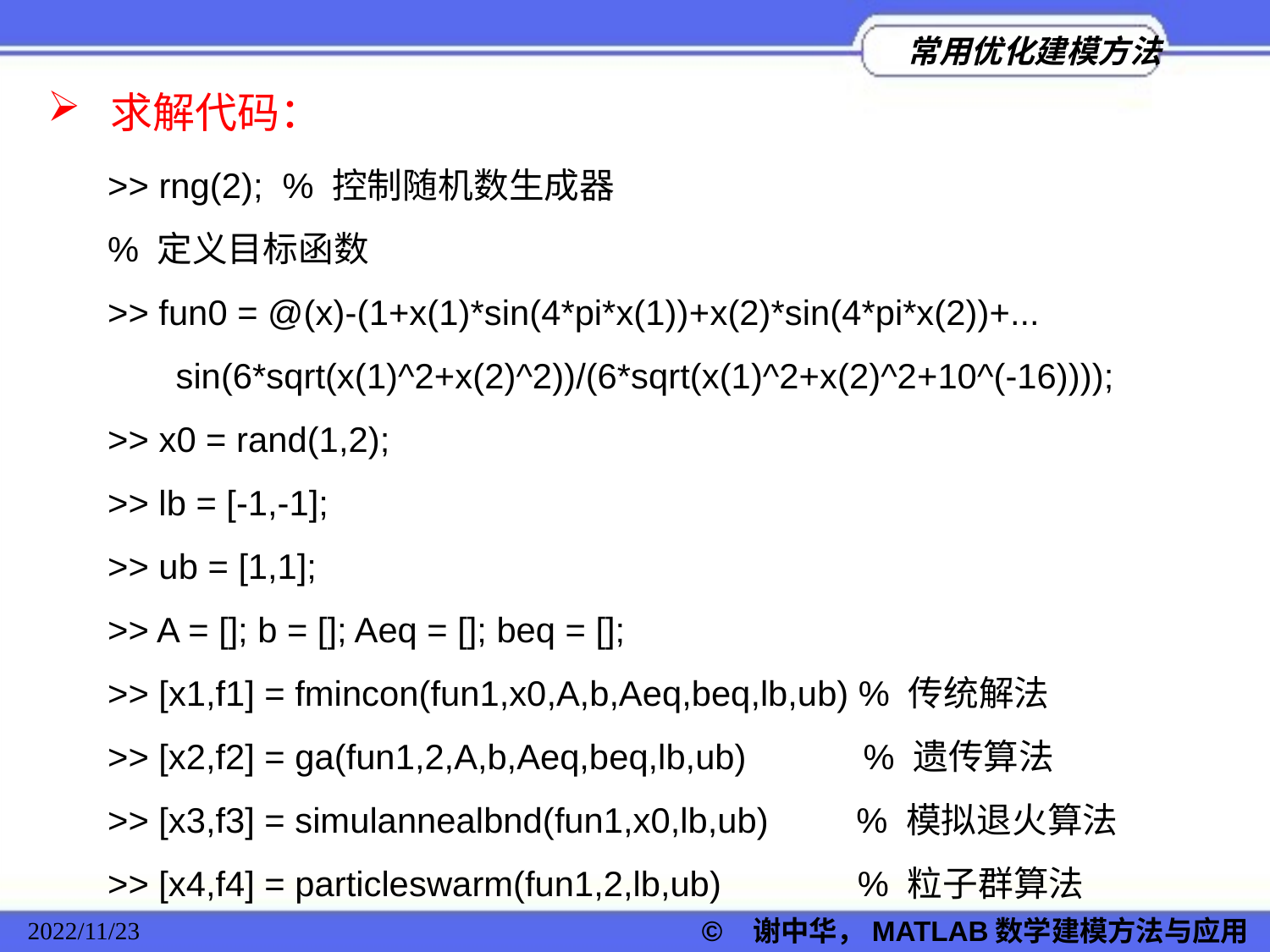

求解代码：
>> rng(2);  % 控制随机数生成器
% 定义目标函数
>> fun0 = @(x)-(1+x(1)*sin(4*pi*x(1))+x(2)*sin(4*pi*x(2))+...
       sin(6*sqrt(x(1)^2+x(2)^2))/(6*sqrt(x(1)^2+x(2)^2+10^(-16))));
>> x0 = rand(1,2);
>> lb = [-1,-1];
>> ub = [1,1];
>> A = []; b = []; Aeq = []; beq = [];
>> [x1,f1] = fmincon(fun1,x0,A,b,Aeq,beq,lb,ub) % 传统解法
>> [x2,f2] = ga(fun1,2,A,b,Aeq,beq,lb,ub)            % 遗传算法
>> [x3,f3] = simulannealbnd(fun1,x0,lb,ub)         % 模拟退火算法
>> [x4,f4] = particleswarm(fun1,2,lb,ub)              % 粒子群算法
2022/11/23
©   谢中华，MATLAB数学建模方法与应用